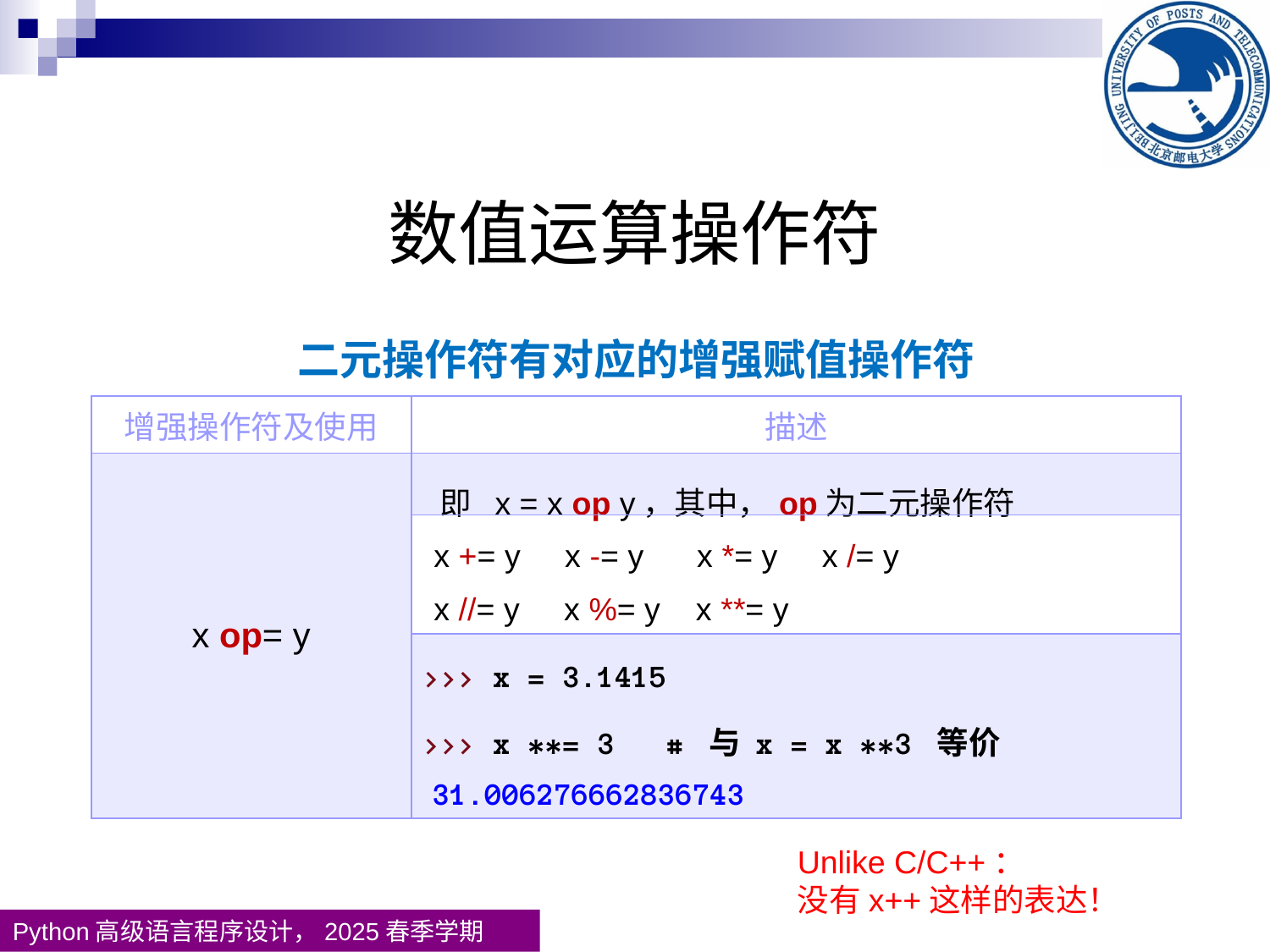

数值运算操作符
二元操作符有对应的增强赋值操作符
| 增强操作符及使用 | 描述 |
| --- | --- |
| x op= y | 即 x = x op y，其中，op为二元操作符 |
|  | x += y x -= y x \*= y x /= y x //= y x %= y x \*\*= y |
|  | >>> x = 3.1415 >>> x \*\*= 3 # 与 x = x \*\*3 等价 31.006276662836743 |
Unlike C/C++：
没有x++这样的表达！